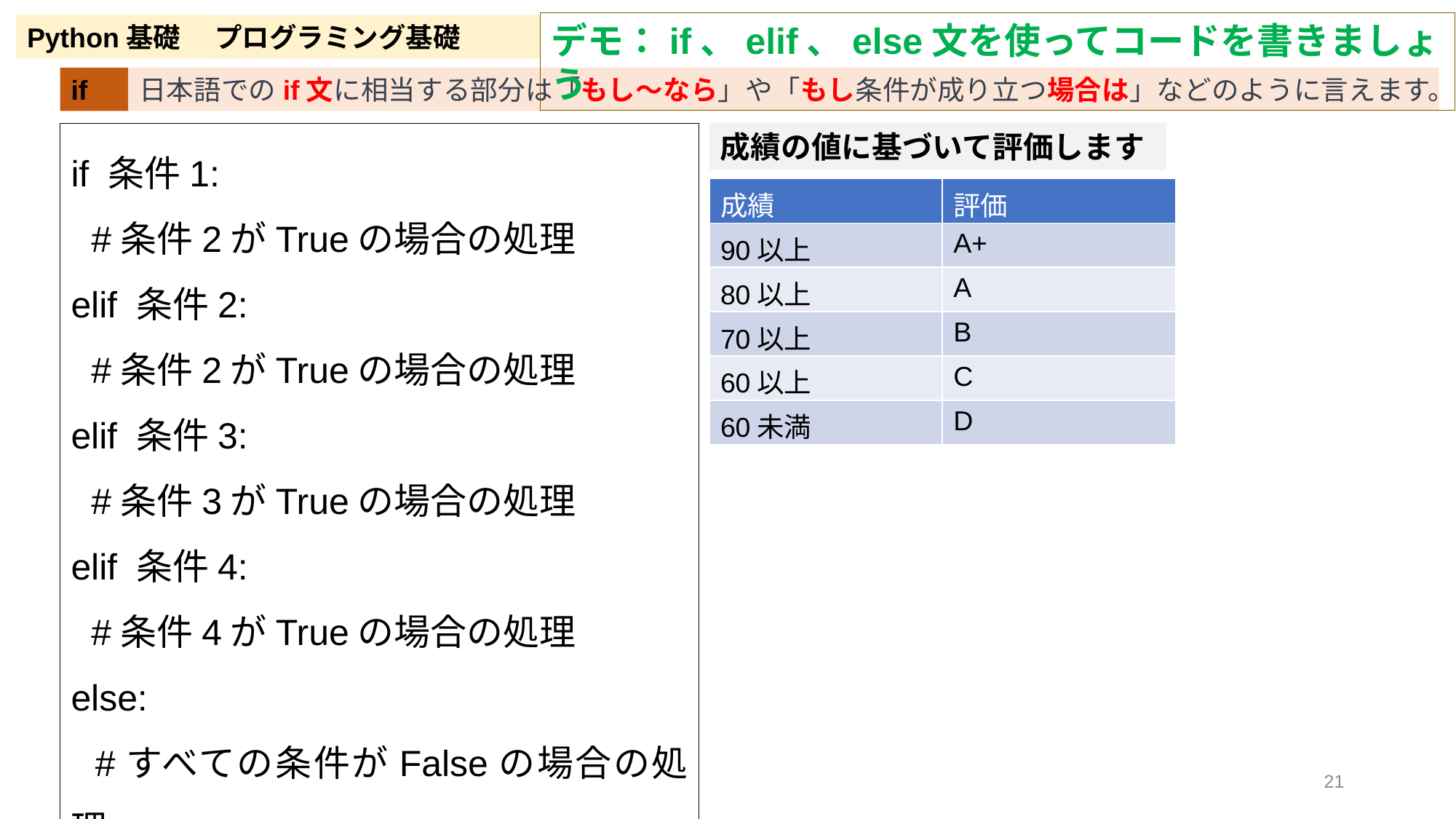

デモ：if、elif、else文を使ってコードを書きましょう
Python基礎
プログラミング基礎
if
日本語でのif文に相当する部分は「もし〜なら」や「もし条件が成り立つ場合は」などのように言えます。
成績の値に基づいて評価します
if 条件1:
  #条件2がTrueの場合の処理
elif 条件2:
  #条件2がTrueの場合の処理
elif 条件3:
  #条件3がTrueの場合の処理
elif 条件4:
  #条件4がTrueの場合の処理
else:
  #すべての条件がFalseの場合の処理
| 成績 | 評価 |
| --- | --- |
| 90以上 | A+ |
| 80以上 | A |
| 70以上 | B |
| 60以上 | C |
| 60未満 | D |
21